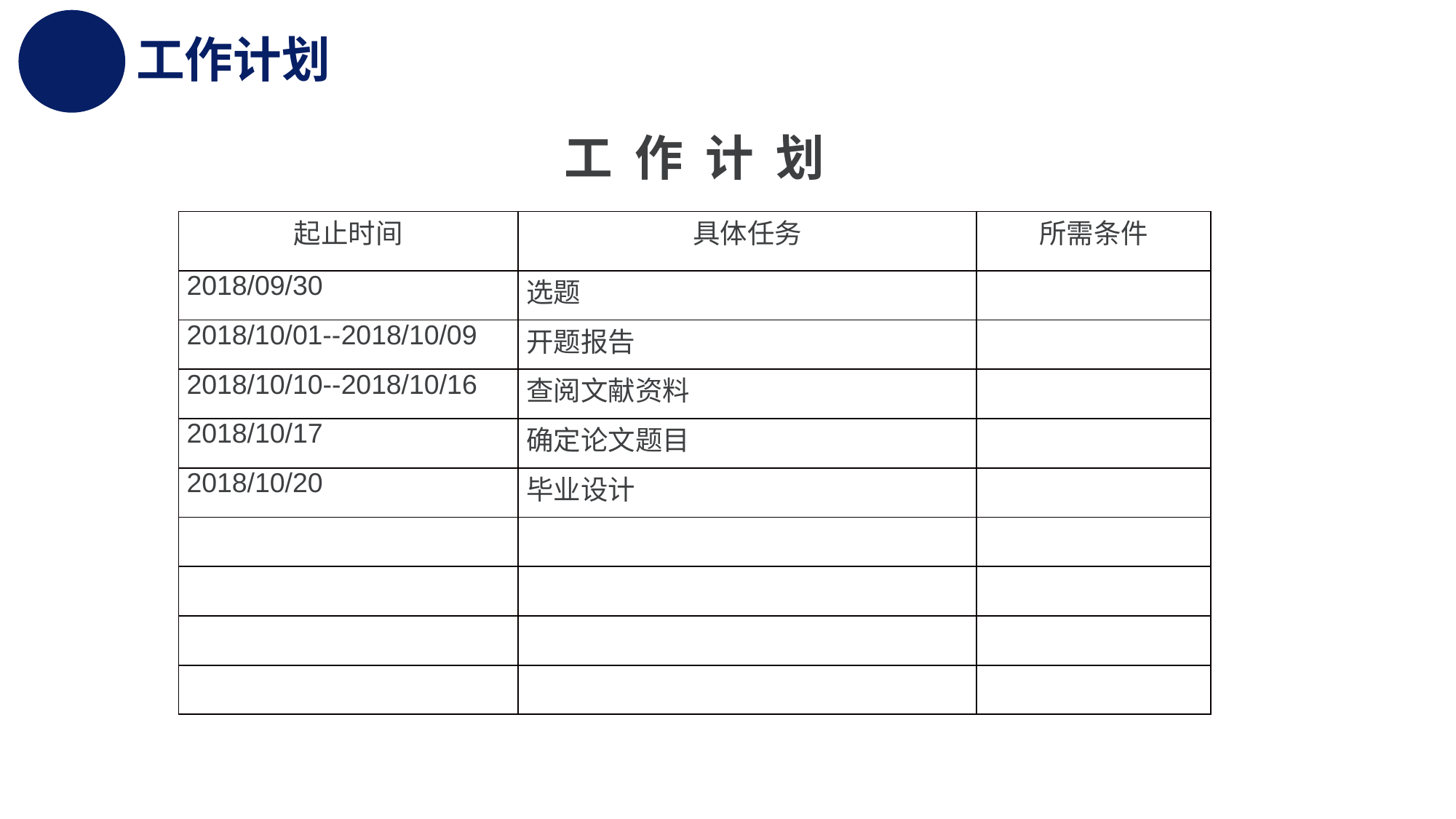

# 工作计划

工  作  计  划

| 起止时间 | 具体任务 | 所需条件 |
| --- | --- | --- |
| 2018/09/30 | 选题 |  |
| 2018/10/01--2018/10/09 | 开题报告 |  |
| 2018/10/10--2018/10/16 | 查阅文献资料 |  |
| 2018/10/17 | 确定论文题目 |  |
| 2018/10/20 | 毕业设计 |  |
|  |  |  |
|  |  |  |
|  |  |  |
|  |  |  |